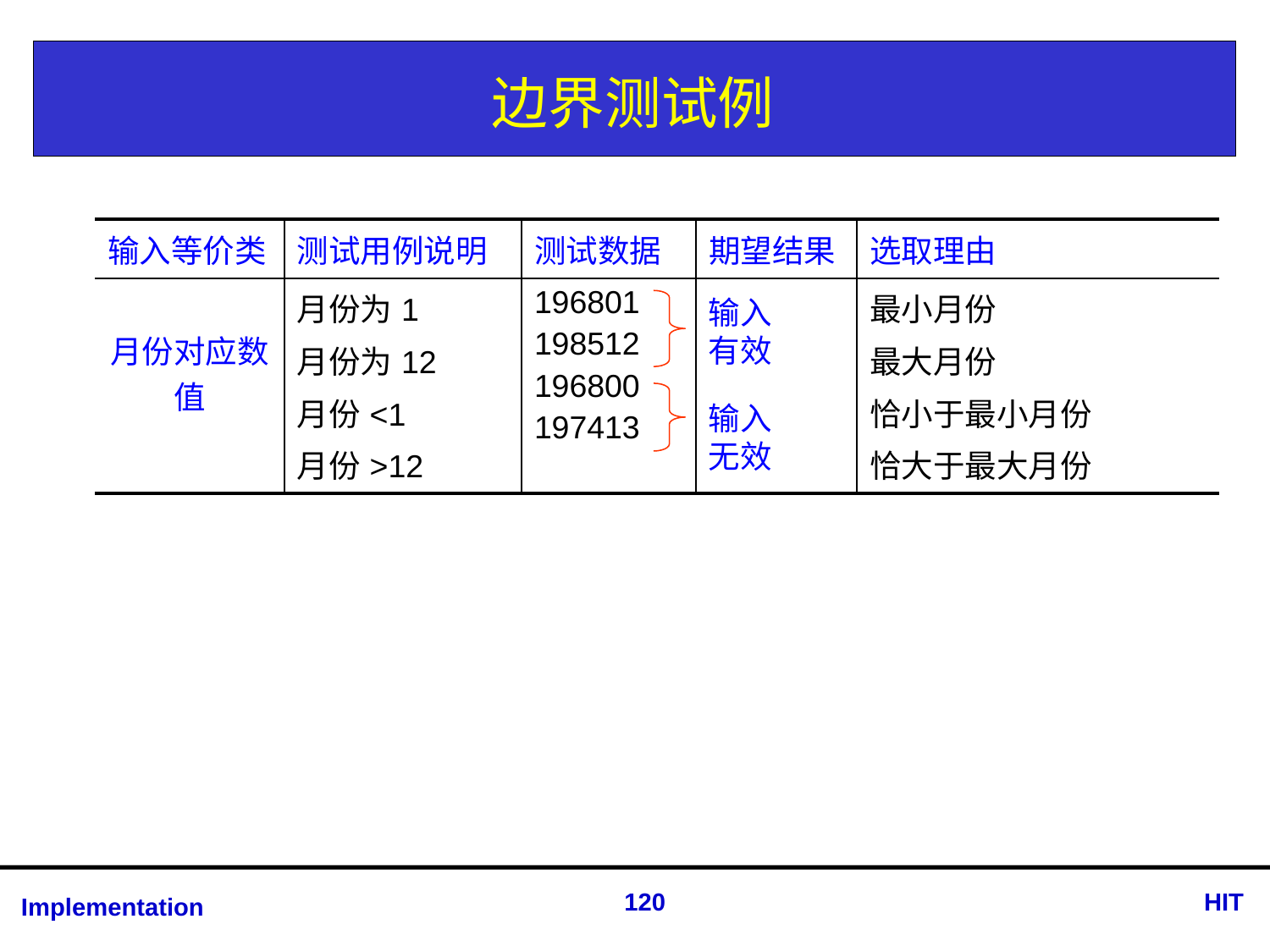

# 边界测试例
| 输入等价类 | 测试用例说明 | 测试数据 | 期望结果 | 选取理由 |
| --- | --- | --- | --- | --- |
| 月份对应数值 | 月份为1 月份为12 月份<1 月份>12 | 196801 198512 196800 197413 |  | 最小月份 最大月份 恰小于最小月份 恰大于最大月份 |
输入有效

输入无效